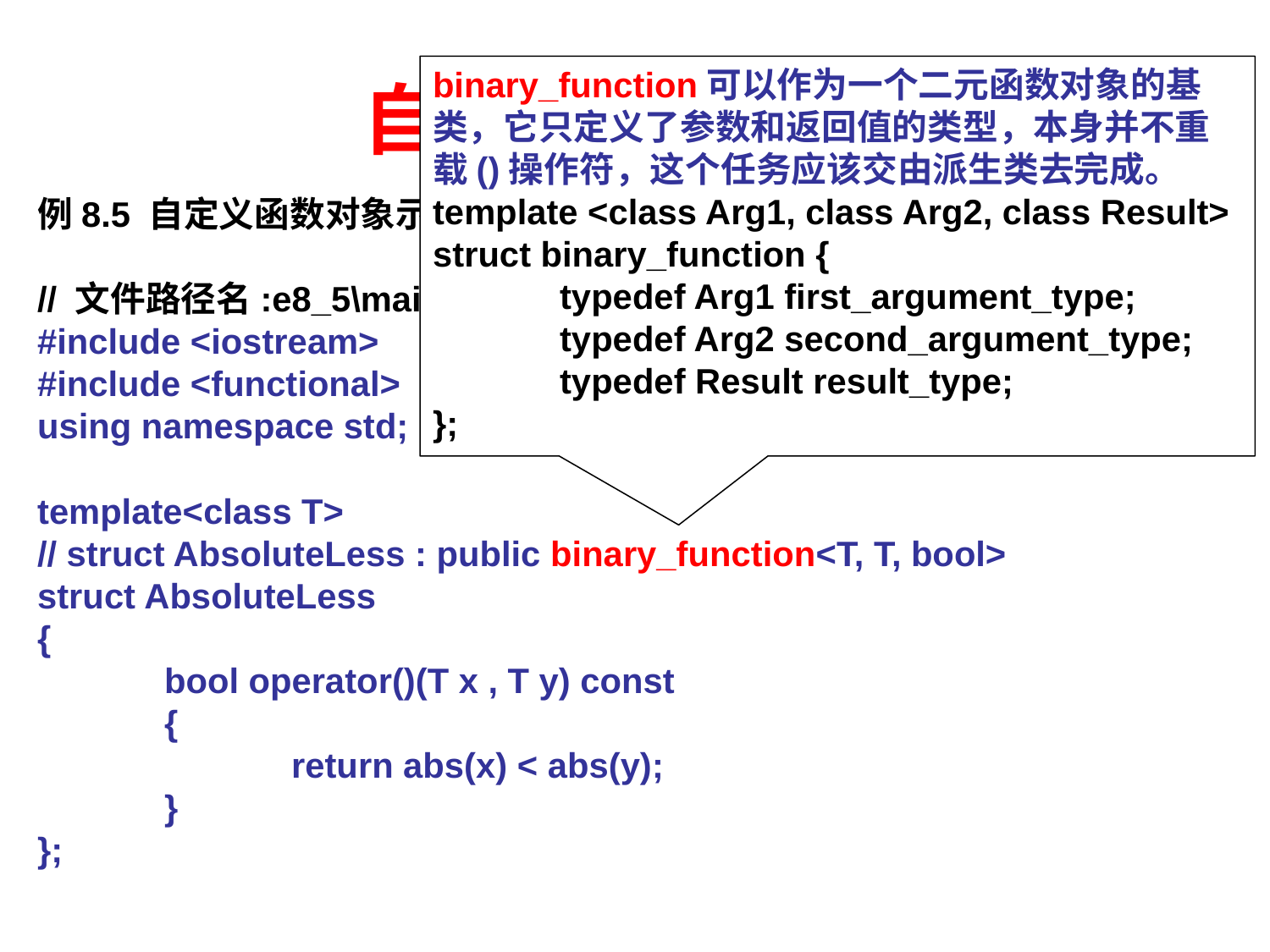

# 自定义函数对象
binary_function可以作为一个二元函数对象的基类，它只定义了参数和返回值的类型，本身并不重载()操作符，这个任务应该交由派生类去完成。
template <class Arg1, class Arg2, class Result>
struct binary_function {
	typedef Arg1 first_argument_type;
	typedef Arg2 second_argument_type;
	typedef Result result_type;
};
例8.5 自定义函数对象示例。

// 文件路径名:e8_5\main_8_5.cpp
#include <iostream>               			// 编译预处理命令
#include <functional>				// 定义函数对象
using namespace std;				// 使用命名空间std

template<class T>
// struct AbsoluteLess : public binary_function<T, T, bool>
struct AbsoluteLess
{
	bool operator()(T x , T y) const
	{
		return abs(x) < abs(y);
	}
};